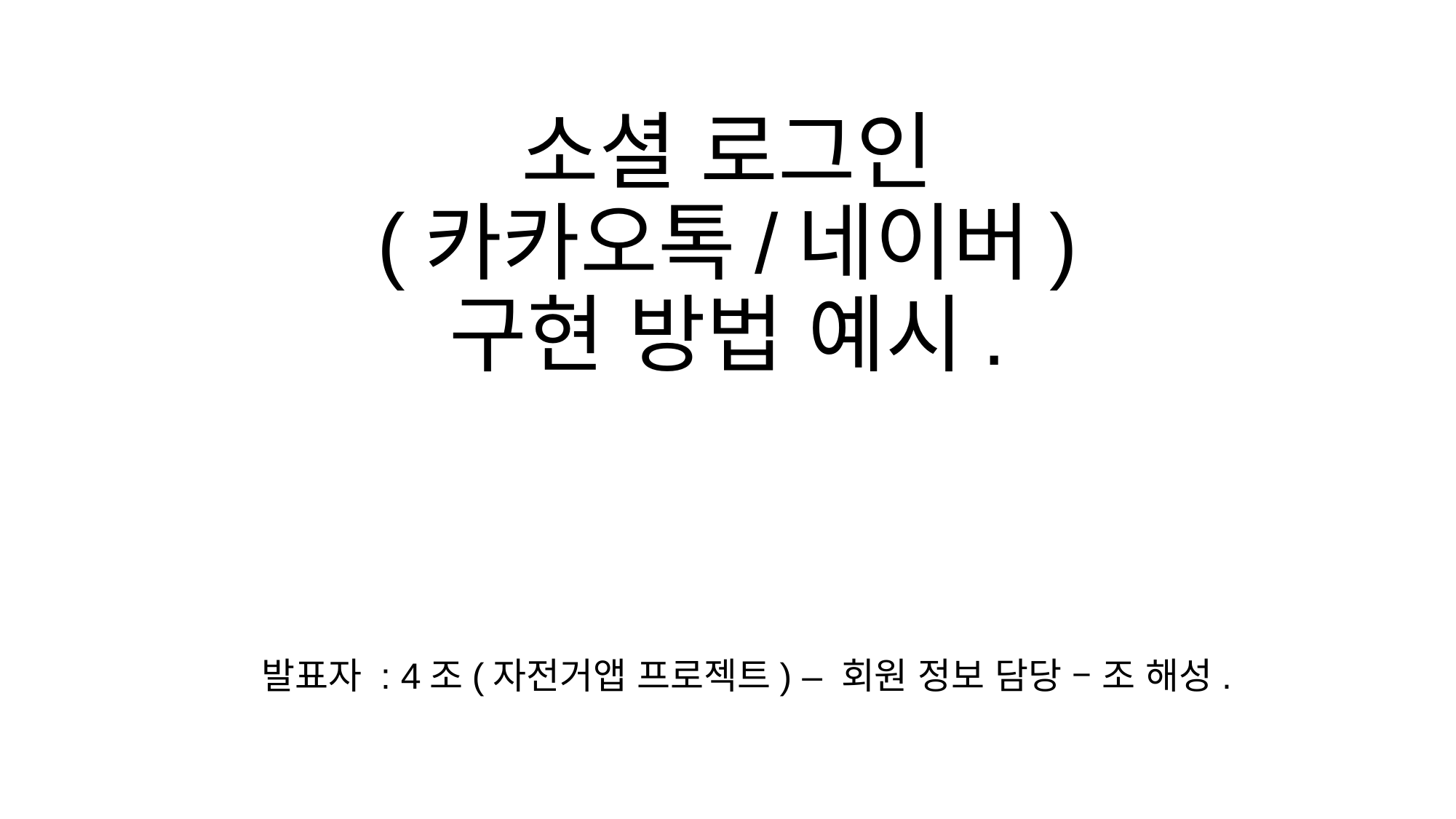

# 소셜 로그인 (카카오톡/네이버) 구현 방법 예시.
발표자 : 4조(자전거앱 프로젝트) – 회원 정보 담당 – 조 해성.